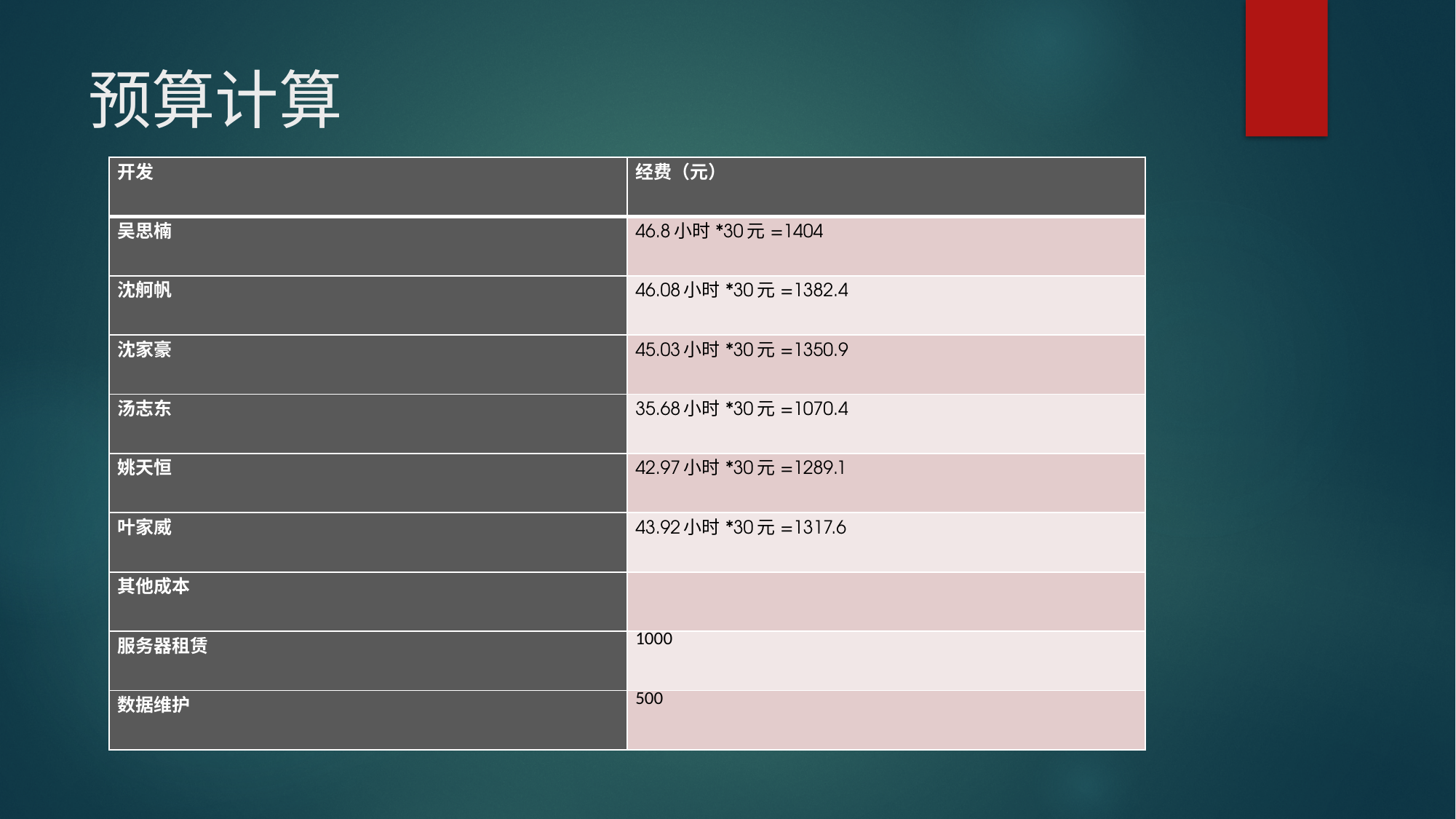

# 预算计算
| 开发 | 经费（元） |
| --- | --- |
| 吴思楠 | 46.8小时\*30元=1404 |
| 沈舸帆 | 46.08小时\*30元=1382.4 |
| 沈家豪 | 45.03小时\*30元=1350.9 |
| 汤志东 | 35.68小时\*30元=1070.4 |
| 姚天恒 | 42.97小时\*30元=1289.1 |
| 叶家威 | 43.92小时\*30元=1317.6 |
| 其他成本 |  |
| 服务器租赁 | 1000 |
| 数据维护 | 500 |